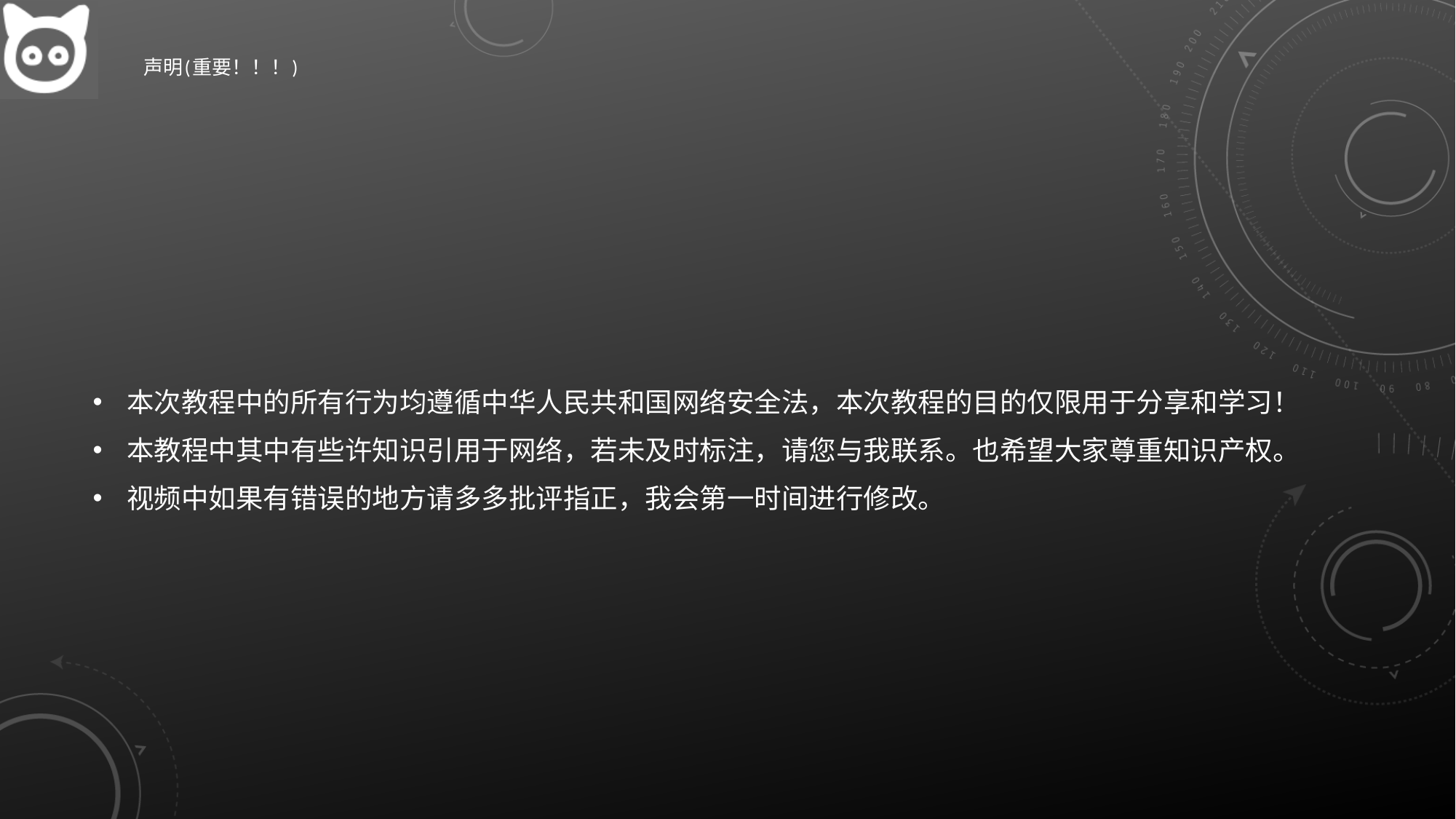

# 声明(重要！！！)
本次教程中的所有行为均遵循中华人民共和国网络安全法，本次教程的目的仅限用于分享和学习！
本教程中其中有些许知识引用于网络，若未及时标注，请您与我联系。也希望大家尊重知识产权。
视频中如果有错误的地方请多多批评指正，我会第一时间进行修改。